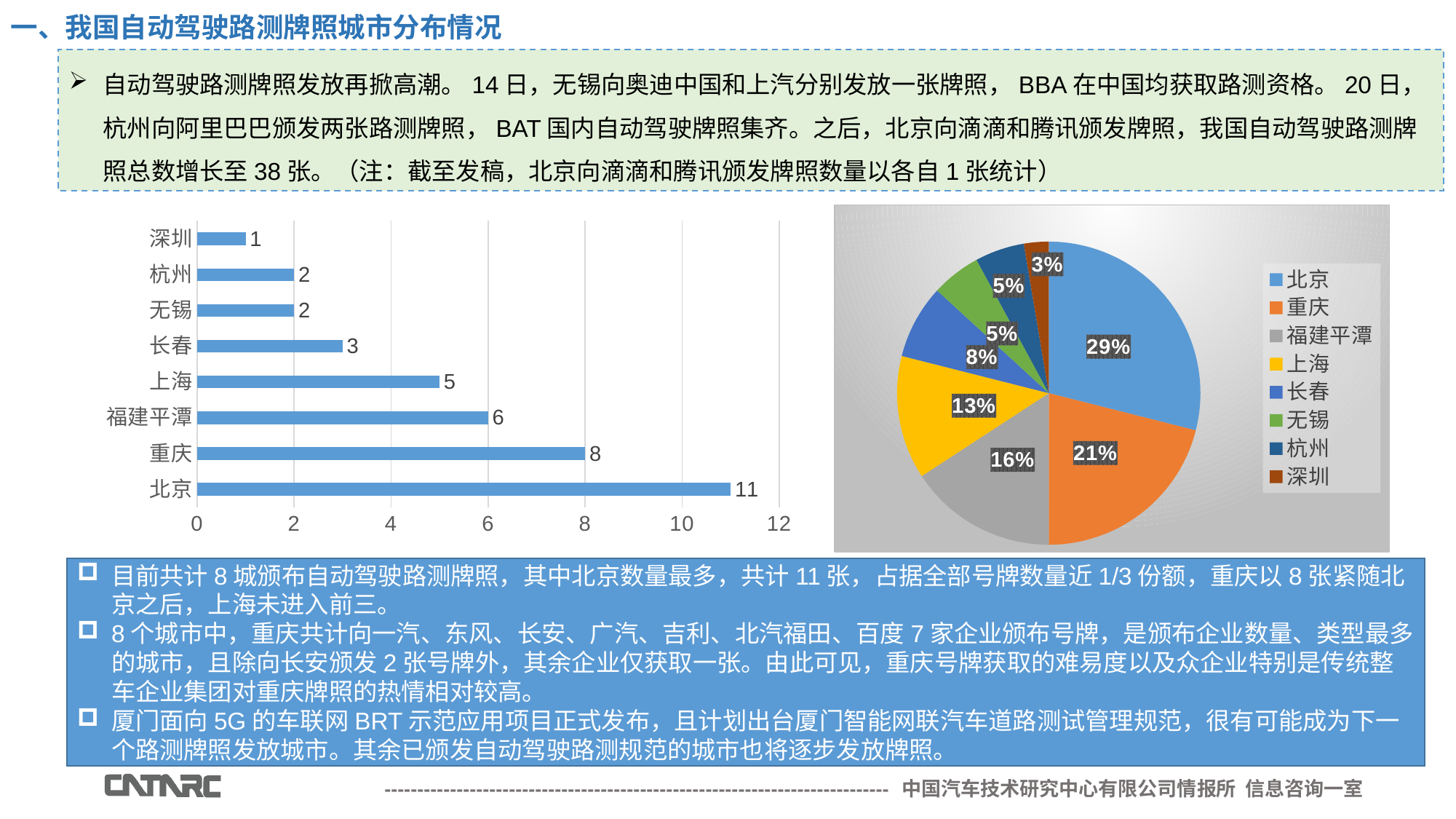

一、我国自动驾驶路测牌照城市分布情况
自动驾驶路测牌照发放再掀高潮。14日，无锡向奥迪中国和上汽分别发放一张牌照，BBA在中国均获取路测资格。20日，杭州向阿里巴巴颁发两张路测牌照，BAT国内自动驾驶牌照集齐。之后，北京向滴滴和腾讯颁发牌照，我国自动驾驶路测牌照总数增长至38张。（注：截至发稿，北京向滴滴和腾讯颁发牌照数量以各自1张统计）

### Chart

| Category | 牌照数量 |
|---|---|
| 北京 | 11.0 |
| 重庆 | 8.0 |
| 福建平潭 | 6.0 |
| 上海 | 5.0 |
| 长春 | 3.0 |
| 无锡 | 2.0 |
| 杭州 | 2.0 |
| 深圳 | 1.0 |

### Chart

| Category | 牌照数量 |
|---|---|
| 北京 | 11.0 |
| 重庆 | 8.0 |
| 福建平潭 | 6.0 |
| 上海 | 5.0 |
| 长春 | 3.0 |
| 无锡 | 2.0 |
| 杭州 | 2.0 |
| 深圳 | 1.0 |
目前共计8城颁布自动驾驶路测牌照，其中北京数量最多，共计11张，占据全部号牌数量近1/3份额，重庆以8张紧随北京之后，上海未进入前三。
8个城市中，重庆共计向一汽、东风、长安、广汽、吉利、北汽福田、百度7家企业颁布号牌，是颁布企业数量、类型最多的城市，且除向长安颁发2张号牌外，其余企业仅获取一张。由此可见，重庆号牌获取的难易度以及众企业特别是传统整车企业集团对重庆牌照的热情相对较高。
厦门面向5G的车联网BRT示范应用项目正式发布，且计划出台厦门智能网联汽车道路测试管理规范，很有可能成为下一个路测牌照发放城市。其余已颁发自动驾驶路测规范的城市也将逐步发放牌照。